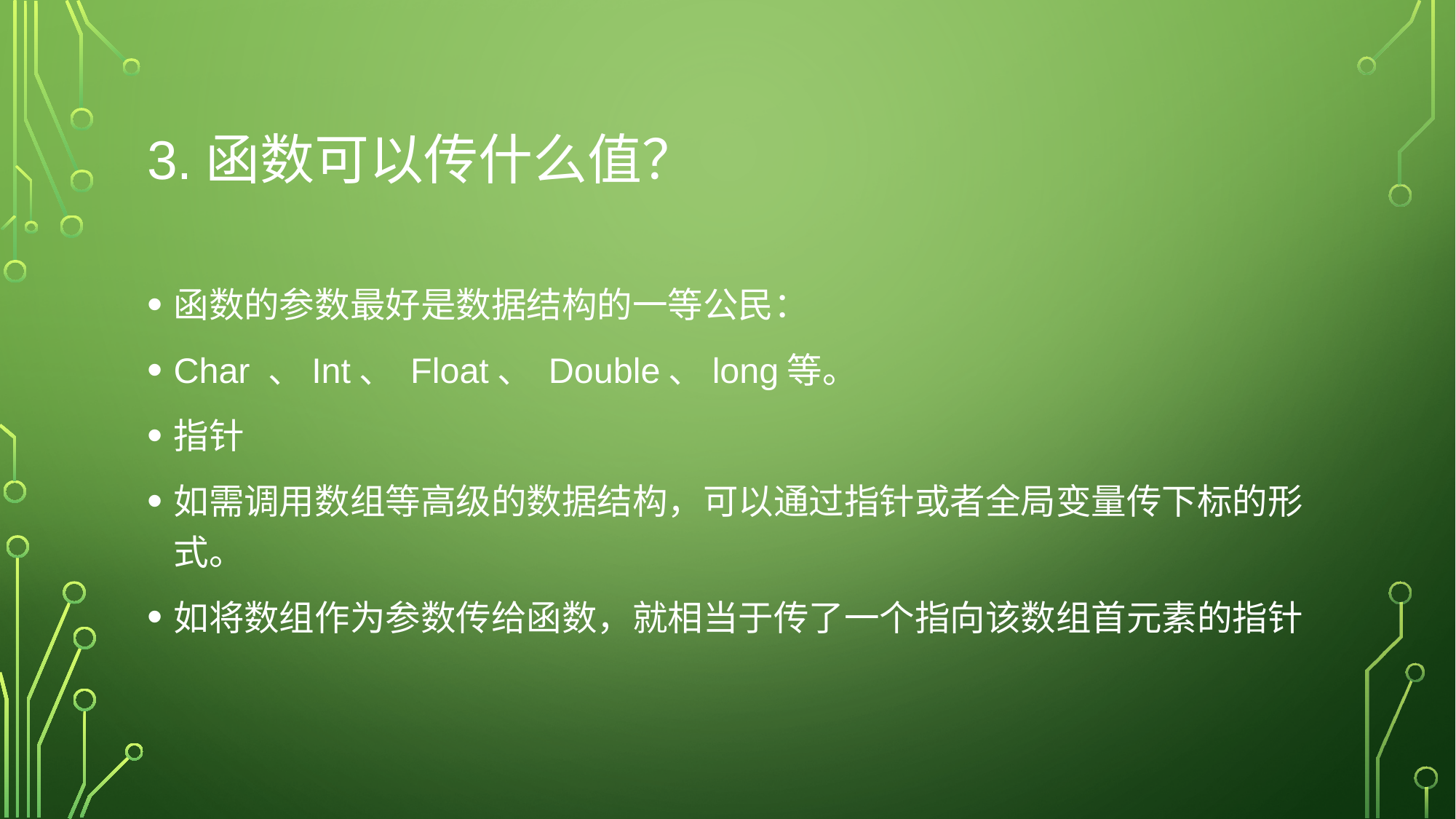

# 3.函数可以传什么值？
函数的参数最好是数据结构的一等公民：
Char 、Int、 Float、 Double、long等。
指针
如需调用数组等高级的数据结构，可以通过指针或者全局变量传下标的形式。
如将数组作为参数传给函数，就相当于传了一个指向该数组首元素的指针